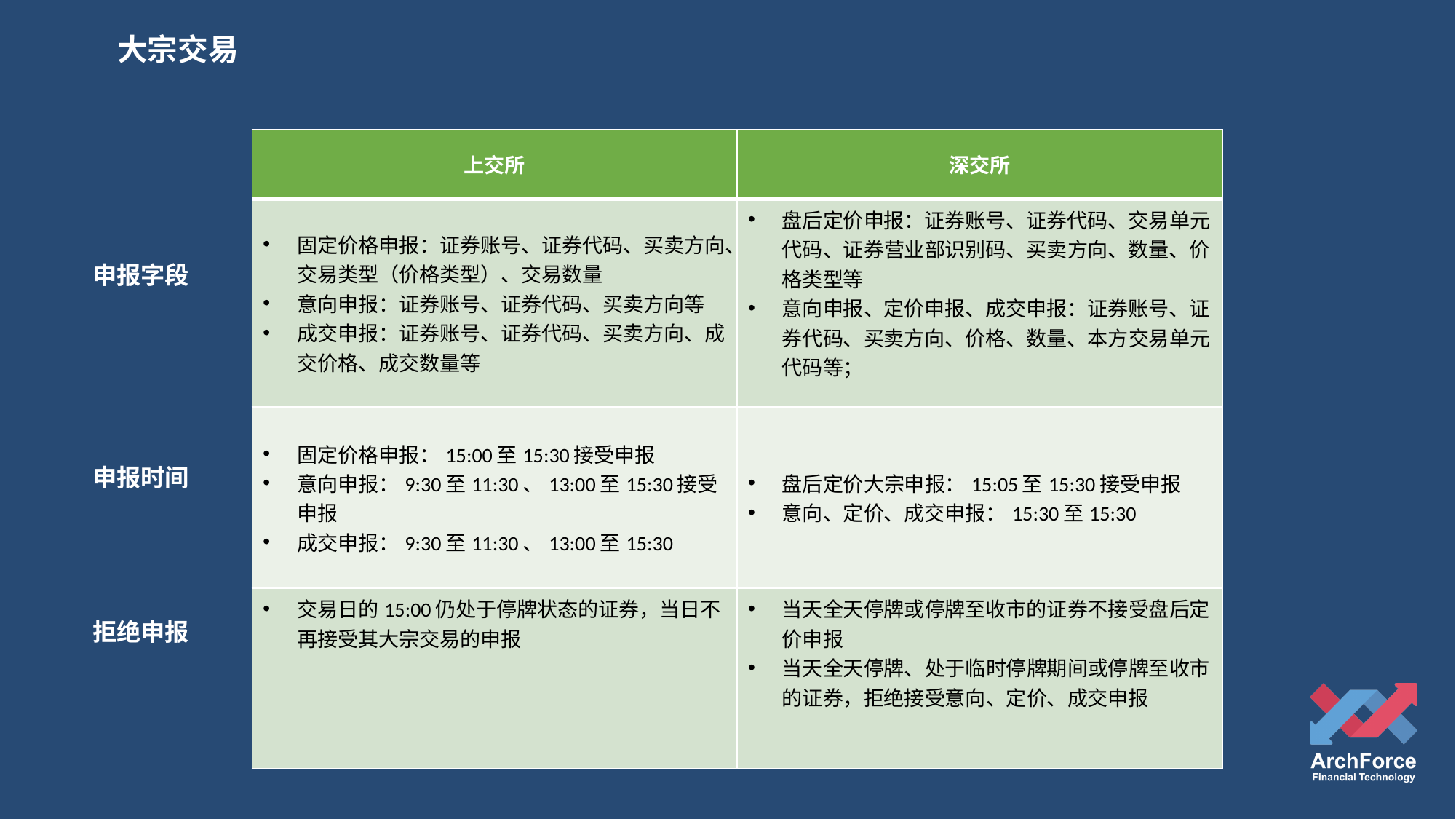

大宗交易
| 上交所 | 深交所 |
| --- | --- |
| 固定价格申报：证券账号、证券代码、买卖方向、交易类型（价格类型）、交易数量 意向申报：证券账号、证券代码、买卖方向等 成交申报：证券账号、证券代码、买卖方向、成交价格、成交数量等 | 盘后定价申报：证券账号、证券代码、交易单元代码、证券营业部识别码、买卖方向、数量、价格类型等 意向申报、定价申报、成交申报：证券账号、证券代码、买卖方向、价格、数量、本方交易单元代码等； |
| 固定价格申报：15:00至15:30接受申报 意向申报：9:30至11:30、13:00至15:30接受申报 成交申报：9:30至11:30、13:00至15:30 | 盘后定价大宗申报：15:05至15:30接受申报 意向、定价、成交申报：15:30至15:30 |
| 交易日的15:00仍处于停牌状态的证券，当日不再接受其大宗交易的申报 | 当天全天停牌或停牌至收市的证券不接受盘后定价申报 当天全天停牌、处于临时停牌期间或停牌至收市的证券，拒绝接受意向、定价、成交申报 |
申报字段
申报时间
拒绝申报